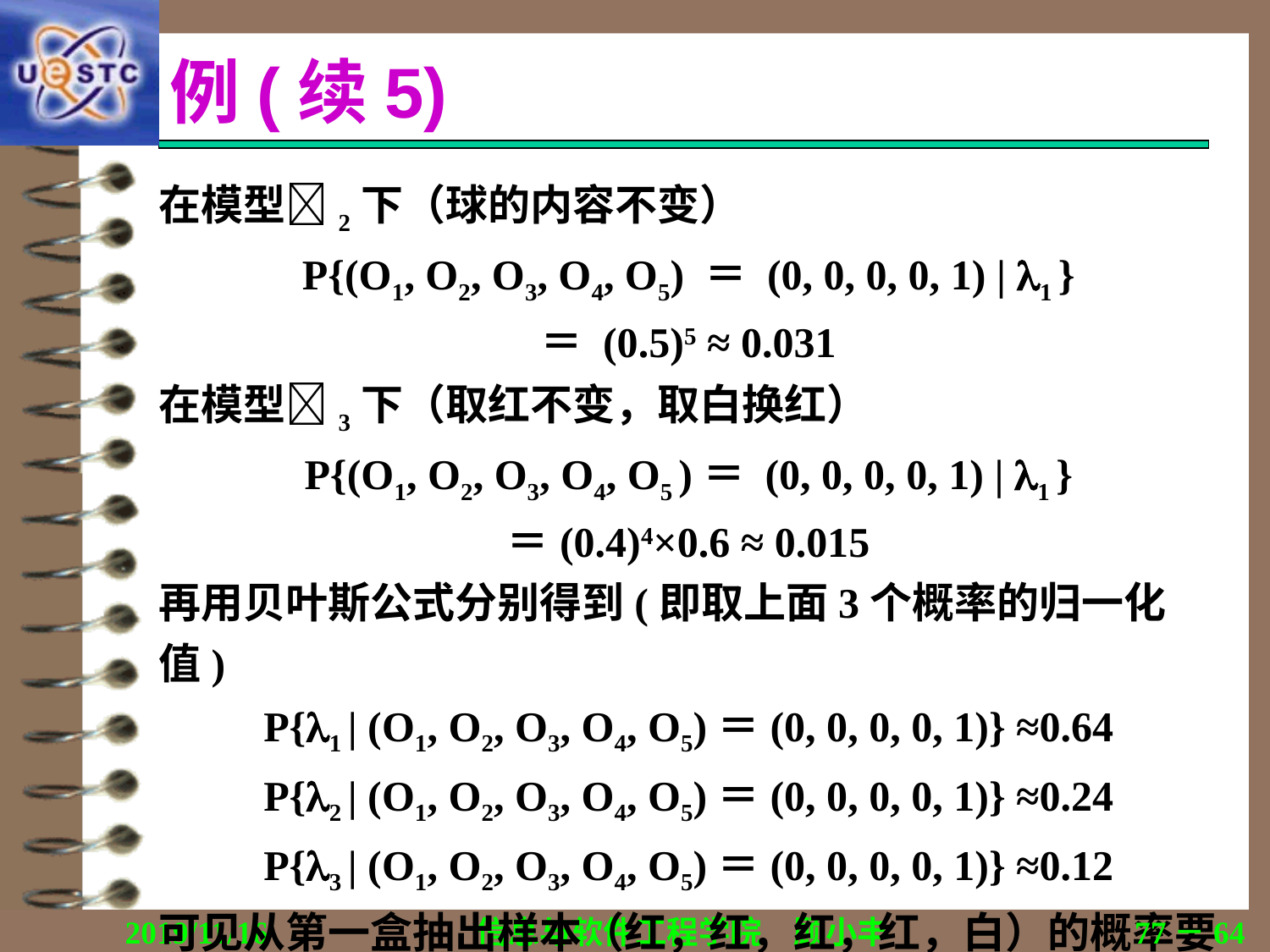

# 例(续5)
在模型λ2下（球的内容不变）
P{(O1, O2, O3, O4, O5) ＝ (0, 0, 0, 0, 1) | λ1 }
＝ (0.5)5 ≈ 0.031
在模型λ3下（取红不变，取白换红）
P{(O1, O2, O3, O4, O5 )＝ (0, 0, 0, 0, 1) | λ1 }
＝(0.4)4×0.6 ≈ 0.015
再用贝叶斯公式分别得到(即取上面3个概率的归一化值)
P{λ1 | (O1, O2, O3, O4, O5)＝(0, 0, 0, 0, 1)} ≈0.64
P{λ2 | (O1, O2, O3, O4, O5)＝(0, 0, 0, 0, 1)} ≈0.24
P{λ3 | (O1, O2, O3, O4, O5)＝(0, 0, 0, 0, 1)} ≈0.12
可见从第一盒抽出样本（红，红，红，红，白）的概率要比从其它两盒中抽出该样本的概率要大得多。

2019/11/16
信息与软件工程学院　顾小丰
77－64